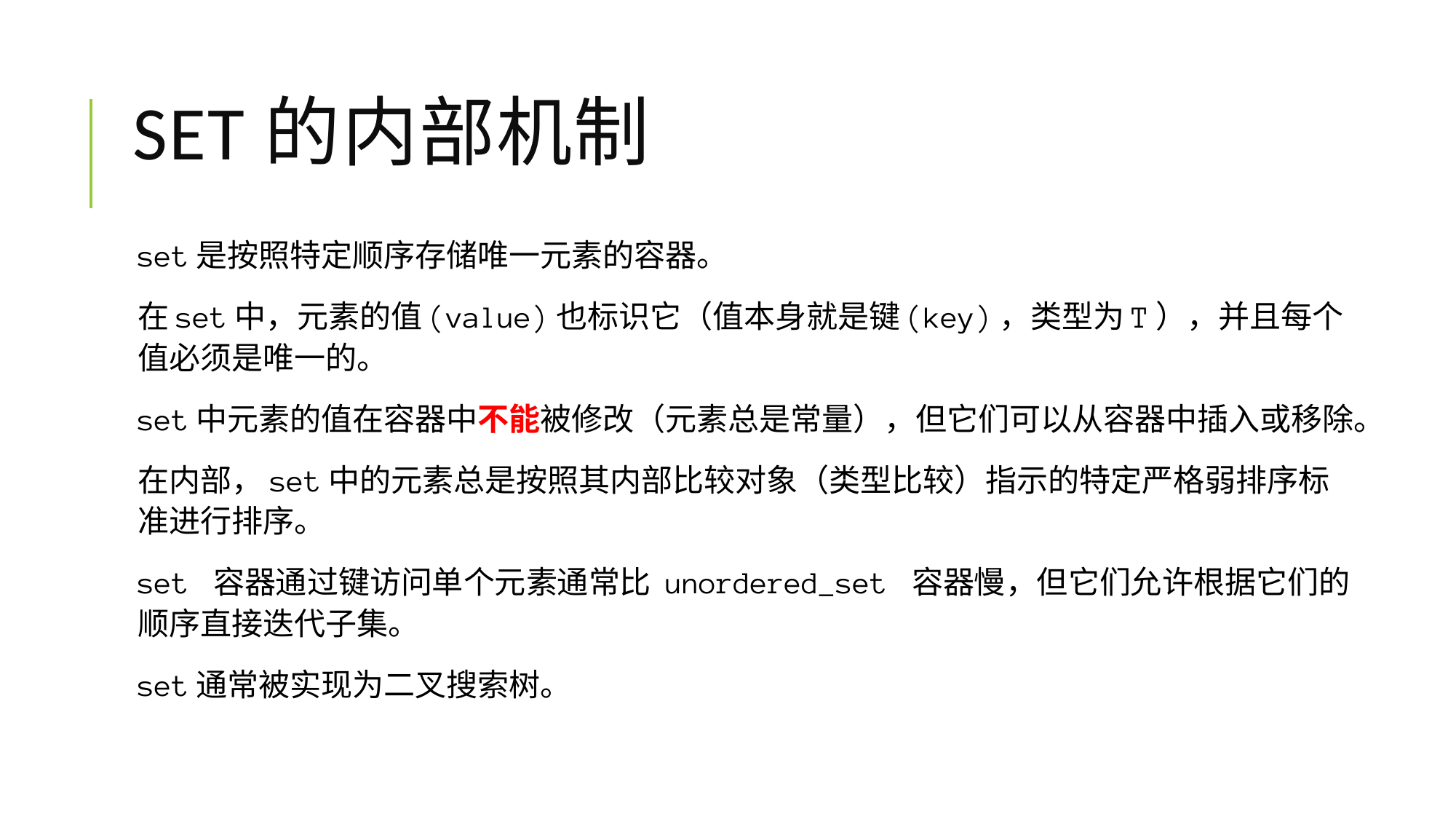

# Set的内部机制
set是按照特定顺序存储唯一元素的容器。
在set中，元素的值(value)也标识它（值本身就是键(key)，类型为T），并且每个值必须是唯一的。
set中元素的值在容器中不能被修改（元素总是常量），但它们可以从容器中插入或移除。
在内部，set中的元素总是按照其内部比较对象（类型比较）指示的特定严格弱排序标准进行排序。
set 容器通过键访问单个元素通常比 unordered_set 容器慢，但它们允许根据它们的顺序直接迭代子集。
set通常被实现为二叉搜索树。